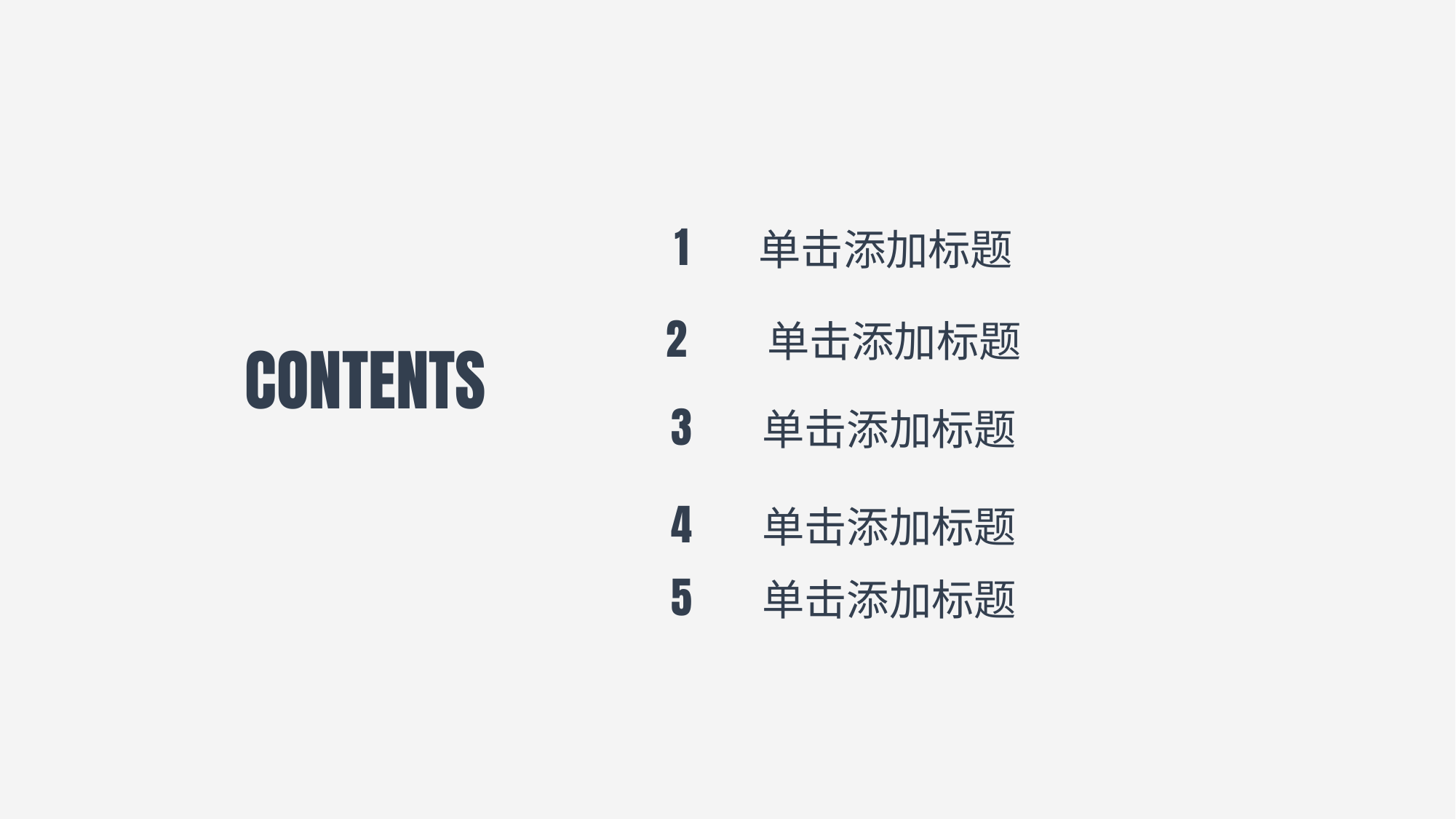

1      单击添加标题

2       单击添加标题

CONTENTS
3      单击添加标题

4      单击添加标题

5      单击添加标题